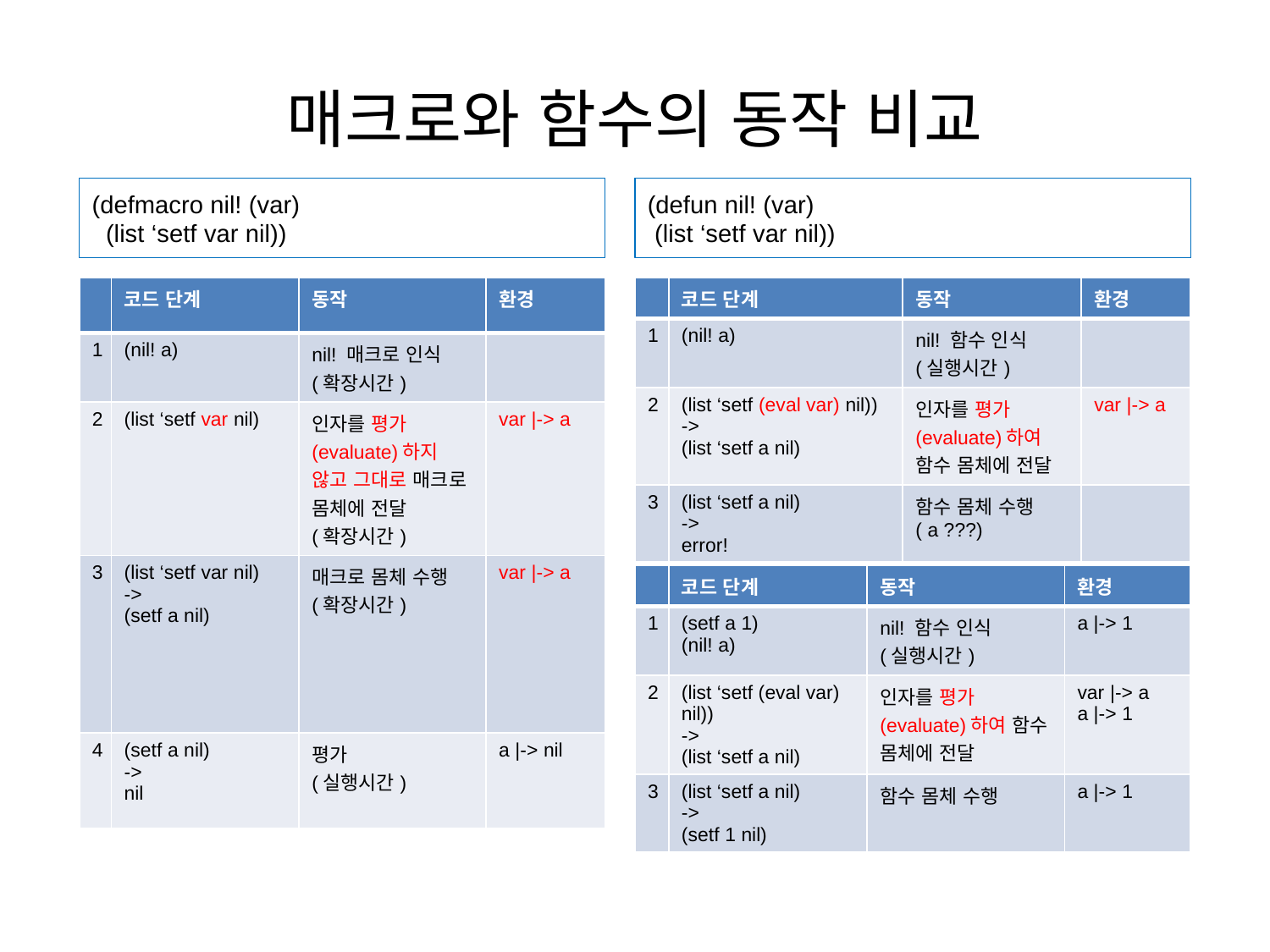

# 매크로와 함수의 동작 비교
(defmacro nil! (var)
  (list ‘setf var nil))
(defun nil! (var)
 (list ‘setf var nil))
|  | 코드 단계 | 동작 | 환경 |
| --- | --- | --- | --- |
| 1 | (nil! a) | nil! 매크로 인식 (확장시간) |  |
| 2 | (list ‘setf var nil) | 인자를 평가(evaluate)하지 않고 그대로 매크로 몸체에 전달 (확장시간) | var |-> a |
| 3 | (list ‘setf var nil) -> (setf a nil) | 매크로 몸체 수행 (확장시간) | var |-> a |
| 4 | (setf a nil) -> nil | 평가 (실행시간) | a |-> nil |
|  | 코드 단계 | 동작 | 환경 |
| --- | --- | --- | --- |
| 1 | (nil! a) | nil! 함수 인식 (실행시간) |  |
| 2 | (list ‘setf (eval var) nil)) -> (list ‘setf a nil) | 인자를 평가(evaluate)하여 함수 몸체에 전달 | var |-> a |
| 3 | (list ‘setf a nil) -> error! | 함수 몸체 수행 ( a ???) |  |
|  | 코드 단계 | 동작 | 환경 |
| --- | --- | --- | --- |
| 1 | (setf a 1) (nil! a) | nil! 함수 인식 (실행시간) | a |-> 1 |
| 2 | (list ‘setf (eval var) nil)) -> (list ‘setf a nil) | 인자를 평가(evaluate)하여 함수 몸체에 전달 | var |-> a a |-> 1 |
| 3 | (list ‘setf a nil) -> (setf 1 nil) | 함수 몸체 수행 | a |-> 1 |